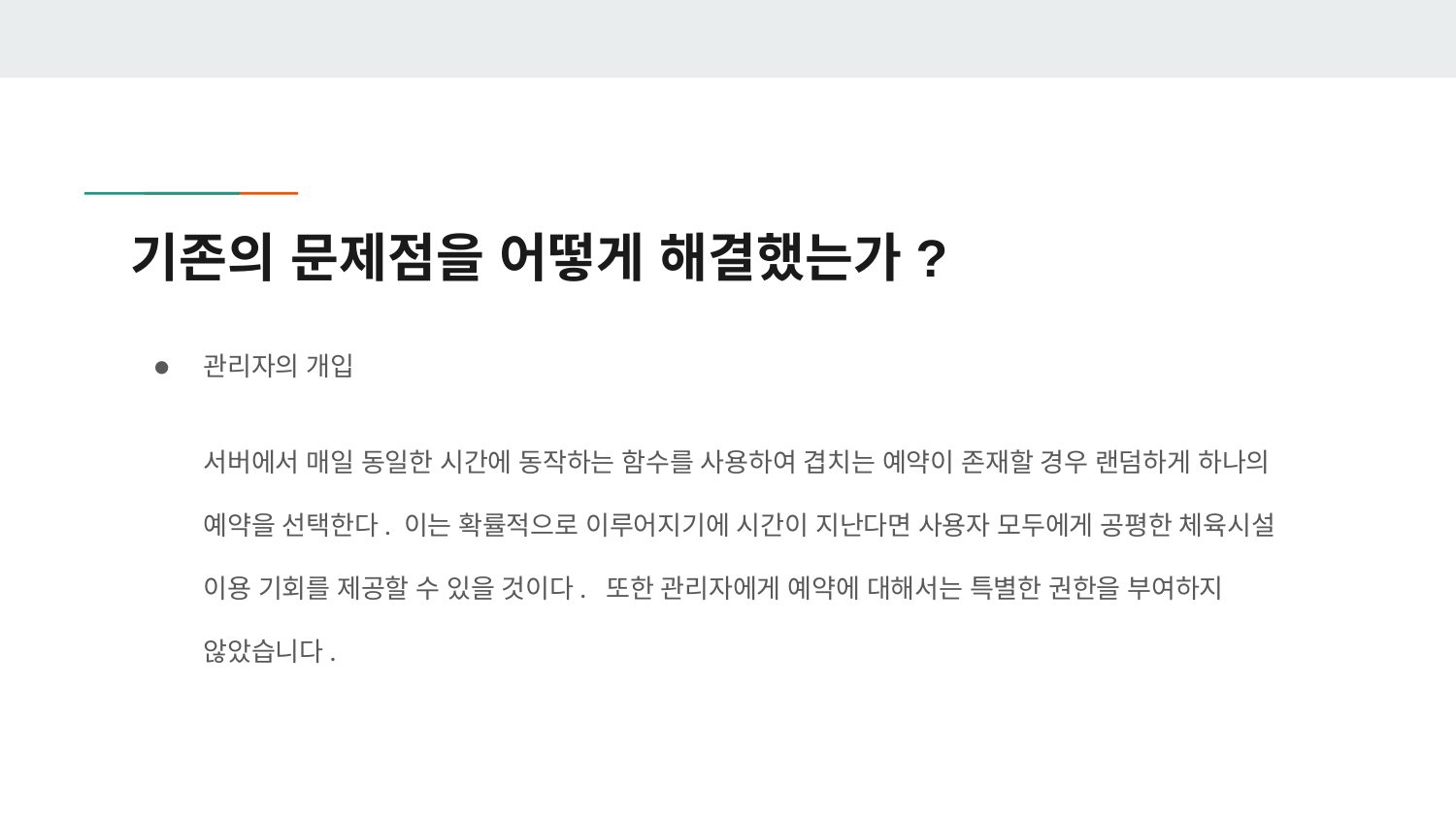

# 기존의 문제점을 어떻게 해결했는가?
관리자의 개입
서버에서 매일 동일한 시간에 동작하는 함수를 사용하여 겹치는 예약이 존재할 경우 랜덤하게 하나의 예약을 선택한다. 이는 확률적으로 이루어지기에 시간이 지난다면 사용자 모두에게 공평한 체육시설 이용 기회를 제공할 수 있을 것이다.  또한 관리자에게 예약에 대해서는 특별한 권한을 부여하지 않았습니다.